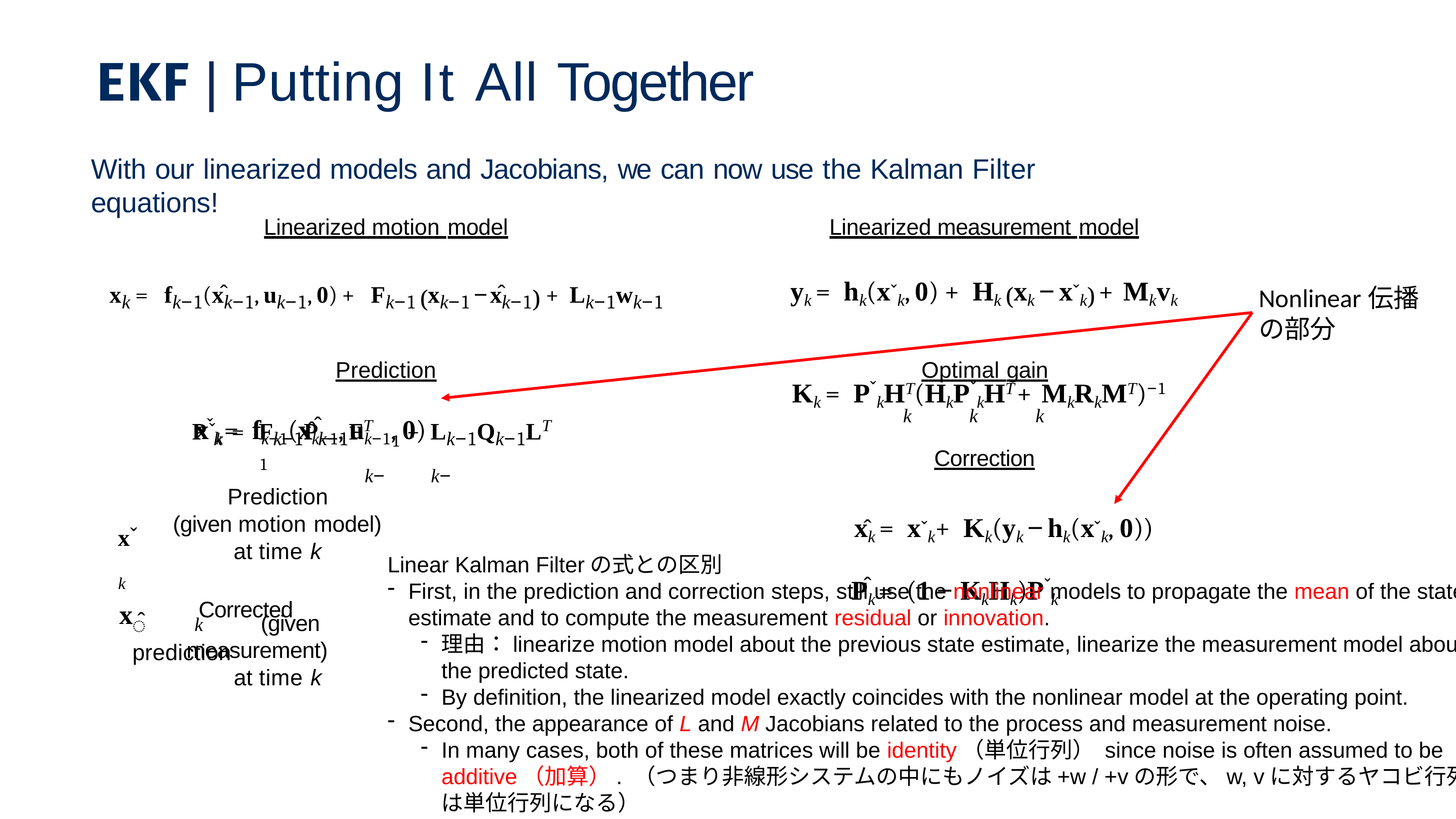

# EKF | Putting It All Together
With our linearized models and Jacobians, we can now use the Kalman Filter equations!
Linearized motion model

xk = fk−1(x̂k−1, uk−1, 0) + Fk−1 (xk−1 − x̂k−1) + Lk−1wk−1
Prediction
xˇk   = fk−1(x̂k−1, uk−1, 0)
Linearized measurement model
yk = hk(xˇk, 0) + Hk (xk − xˇk) + Mkvk
Optimal gain
Nonlinear伝播の部分
Kk = PˇkHT(HkPˇkHT + MkRkMT)−1
k	k	k
Pˇk   = Fk−1P̂k−1FT	1 + Lk−1Qk−1LT	1
k−	k−
Correction

x̂k = xˇk + Kk(yk − hk(xˇk, 0))
P̂k = (1 − KkHk)Pˇk
Prediction  (given motion model)
at time k
xˇk
Linear Kalman Filterの式との区別
First, in the prediction and correction steps, still use the nonlinear models to propagate the mean of the state estimate and to compute the measurement residual or innovation.
理由：linearize motion model about the previous state estimate, linearize the measurement model about the predicted state.
By definition, the linearized model exactly coincides with the nonlinear model at the operating point.
Second, the appearance of L and M Jacobians related to the process and measurement noise.
In many cases, both of these matrices will be identity（単位行列） since noise is often assumed to be additive（加算）. （つまり非線形システムの中にもノイズは+w / +vの形で、w, vに対するヤコビ行列は単位行列になる）
̂	Corrected prediction
x
k	(given measurement)
at time k